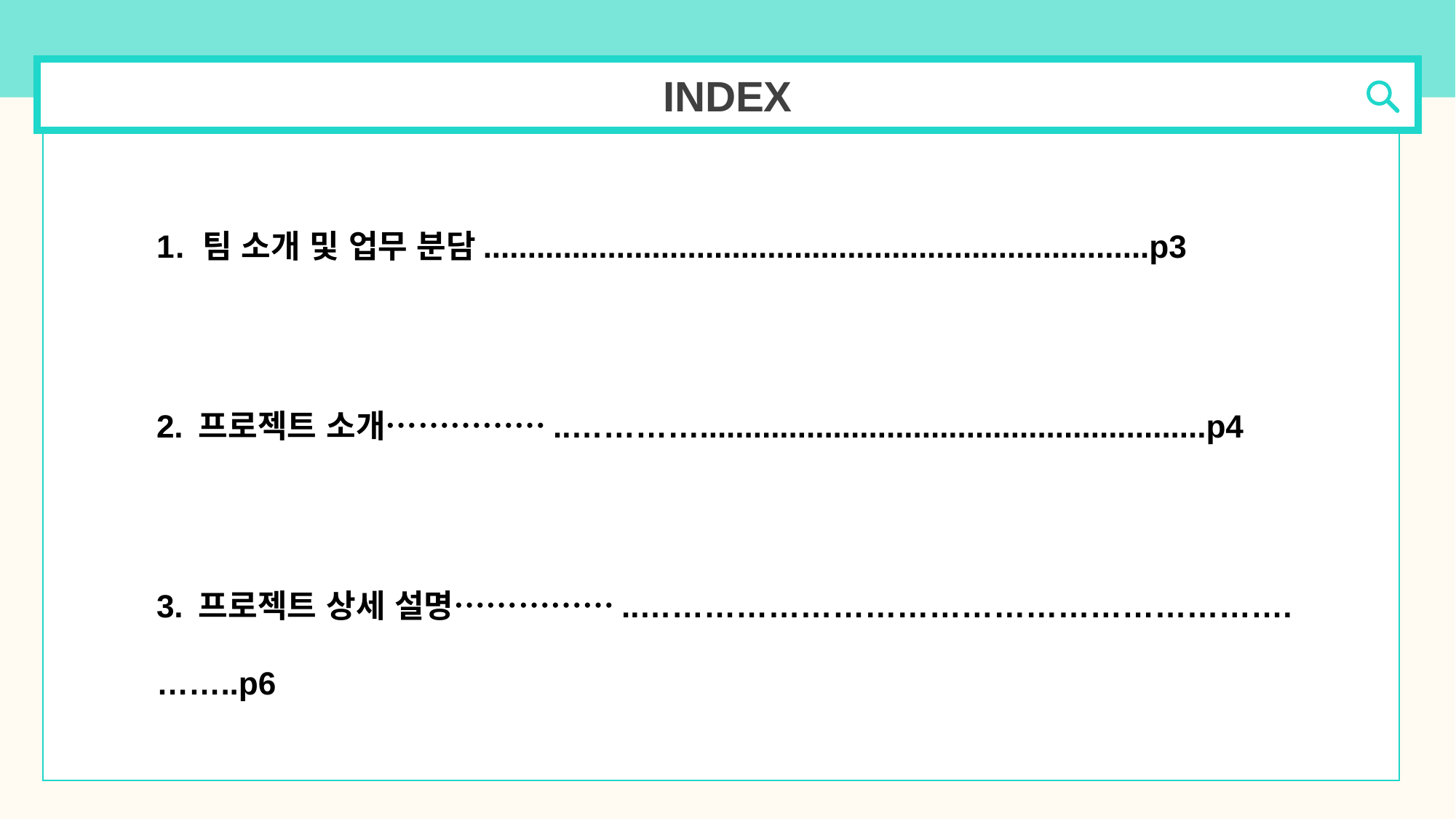

INDEX

팀 소개 및 업무 분담...........................................................................p3

2. 프로젝트 소개……………..………….........................................................p4

3. 프로젝트 상세 설명……………..…………………………………………………….……..p6

CONTENTS. A
75%
CONTENTS. A
75%
CONTENTS. A
75%
CONTENTS. A
75%